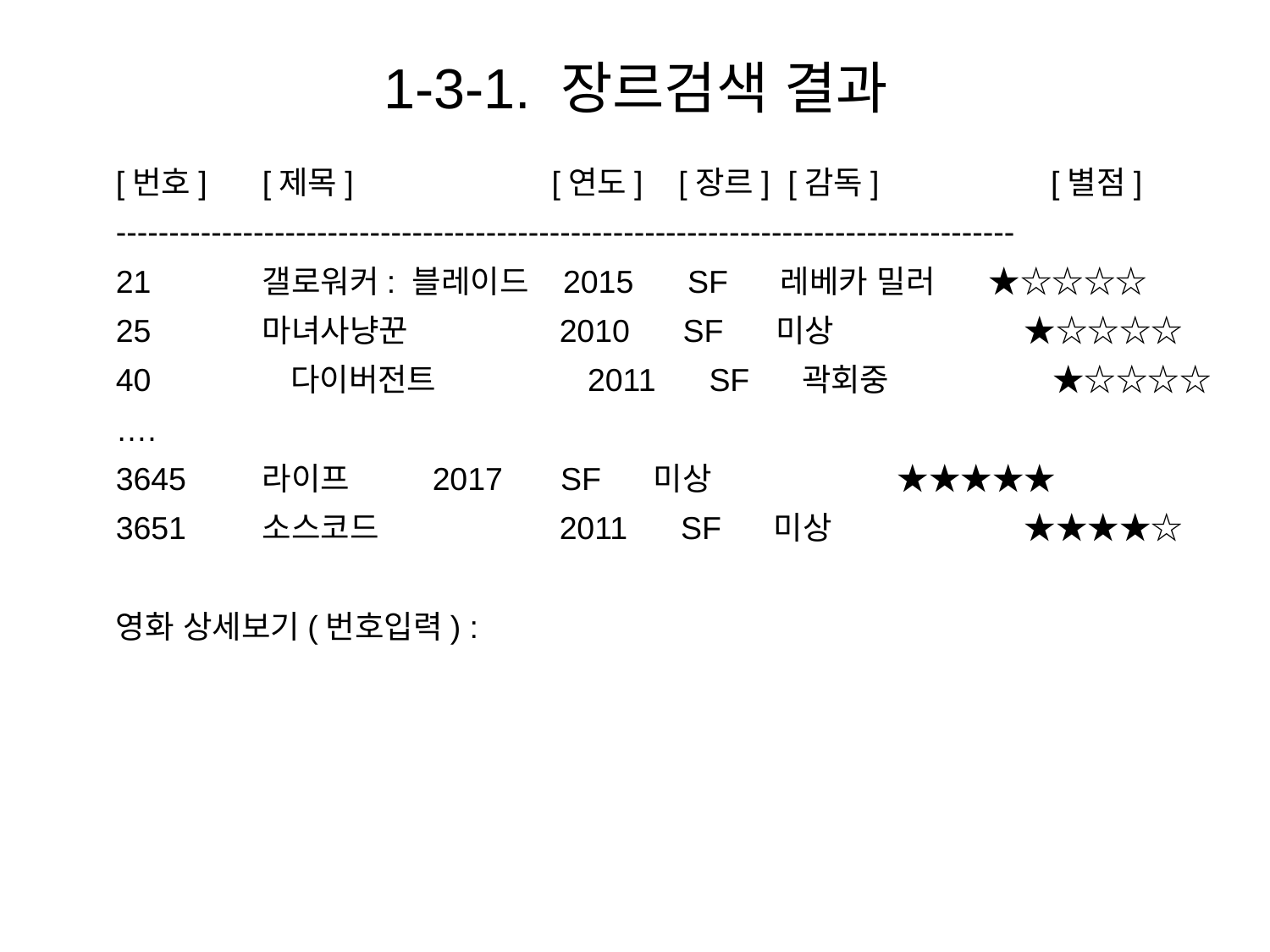

1-3-1. 장르검색 결과
[번호]	[제목]		    [연도]    [장르]  [감독] 		   [별점]
-------------------------------------------------------------------------------------
21	갤로워커: 블레이드   2015	     SF     레베카 밀러      ★☆☆☆☆
25	마녀사냥꾼        	    2010      SF     미상           	★☆☆☆☆
40		다이버전트       	    2011      SF     곽회중          	★☆☆☆☆
….
3645	라이프    	    2017	     SF     미상           	★★★★★
3651	소스코드        	    2011      SF     미상          	★★★★☆

영화 상세보기(번호입력) :